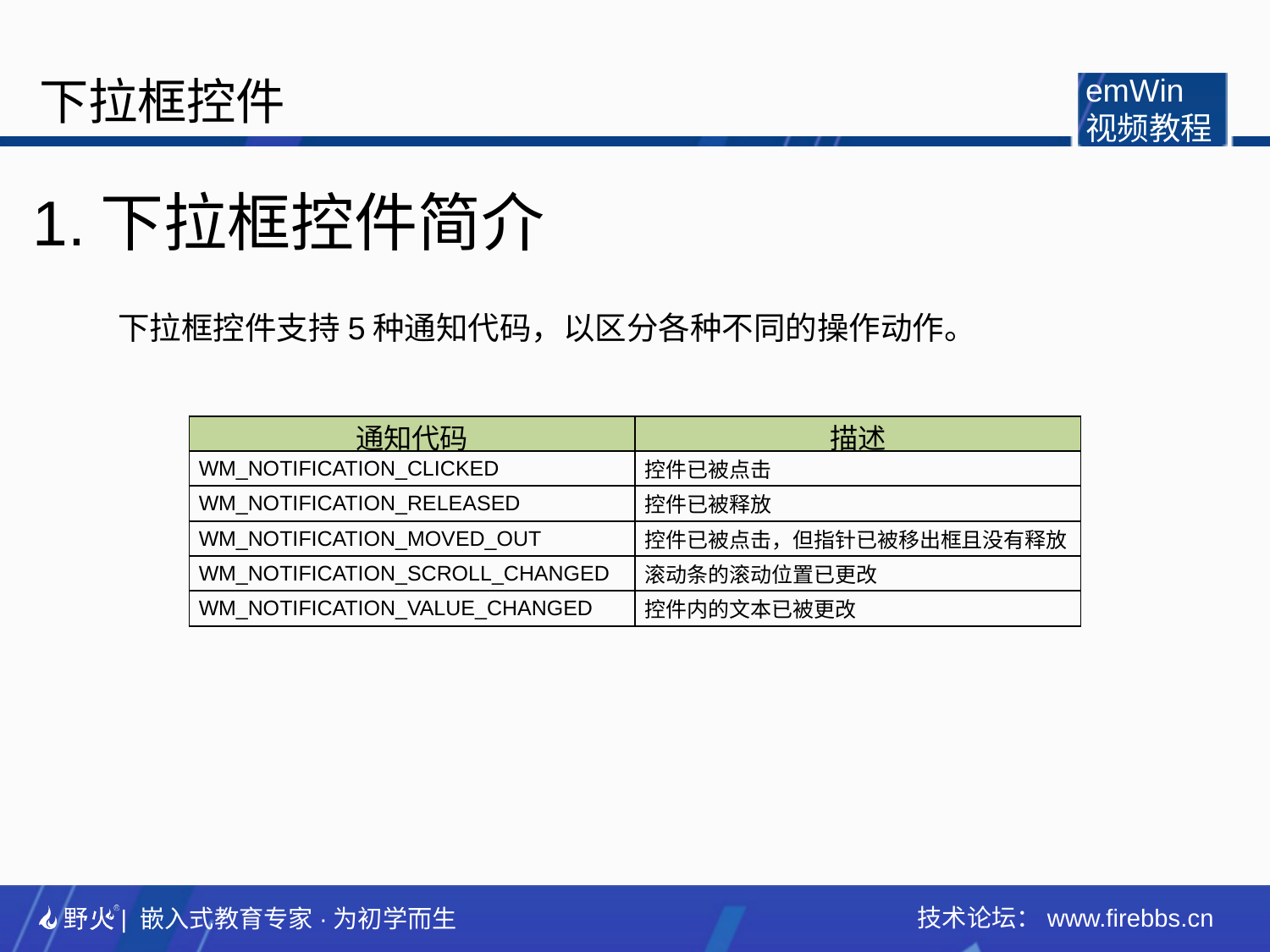

下拉框控件
emWin
视频教程
1.下拉框控件简介
下拉框控件支持5种通知代码，以区分各种不同的操作动作。
| 通知代码 | 描述 |
| --- | --- |
| WM\_NOTIFICATION\_CLICKED | 控件已被点击 |
| WM\_NOTIFICATION\_RELEASED | 控件已被释放 |
| WM\_NOTIFICATION\_MOVED\_OUT | 控件已被点击，但指针已被移出框且没有释放 |
| WM\_NOTIFICATION\_SCROLL\_CHANGED | 滚动条的滚动位置已更改 |
| WM\_NOTIFICATION\_VALUE\_CHANGED | 控件内的文本已被更改 |